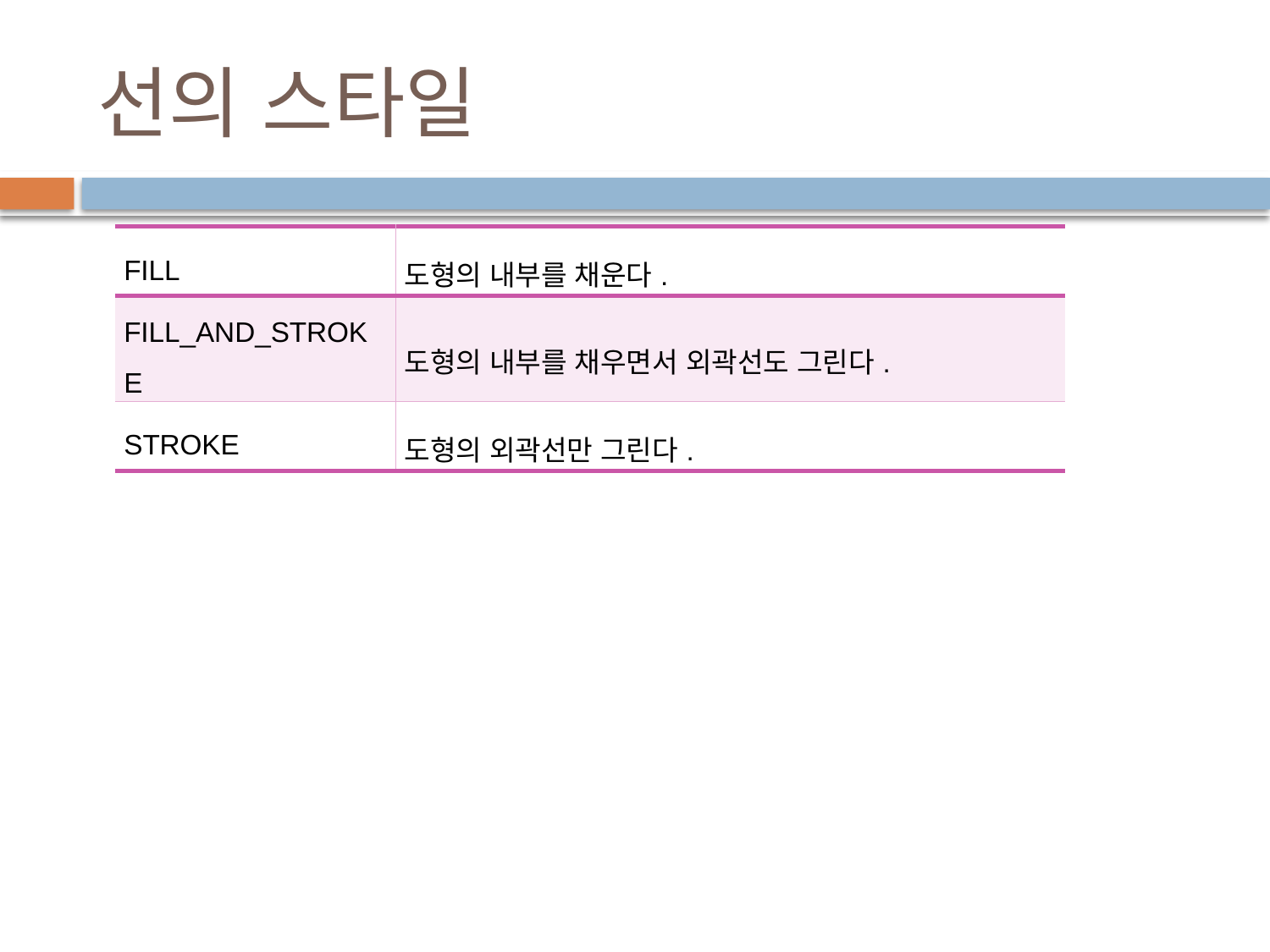

# 선의 스타일
| FILL | 도형의 내부를 채운다. |
| --- | --- |
| FILL\_AND\_STROKE | 도형의 내부를 채우면서 외곽선도 그린다. |
| STROKE | 도형의 외곽선만 그린다. |